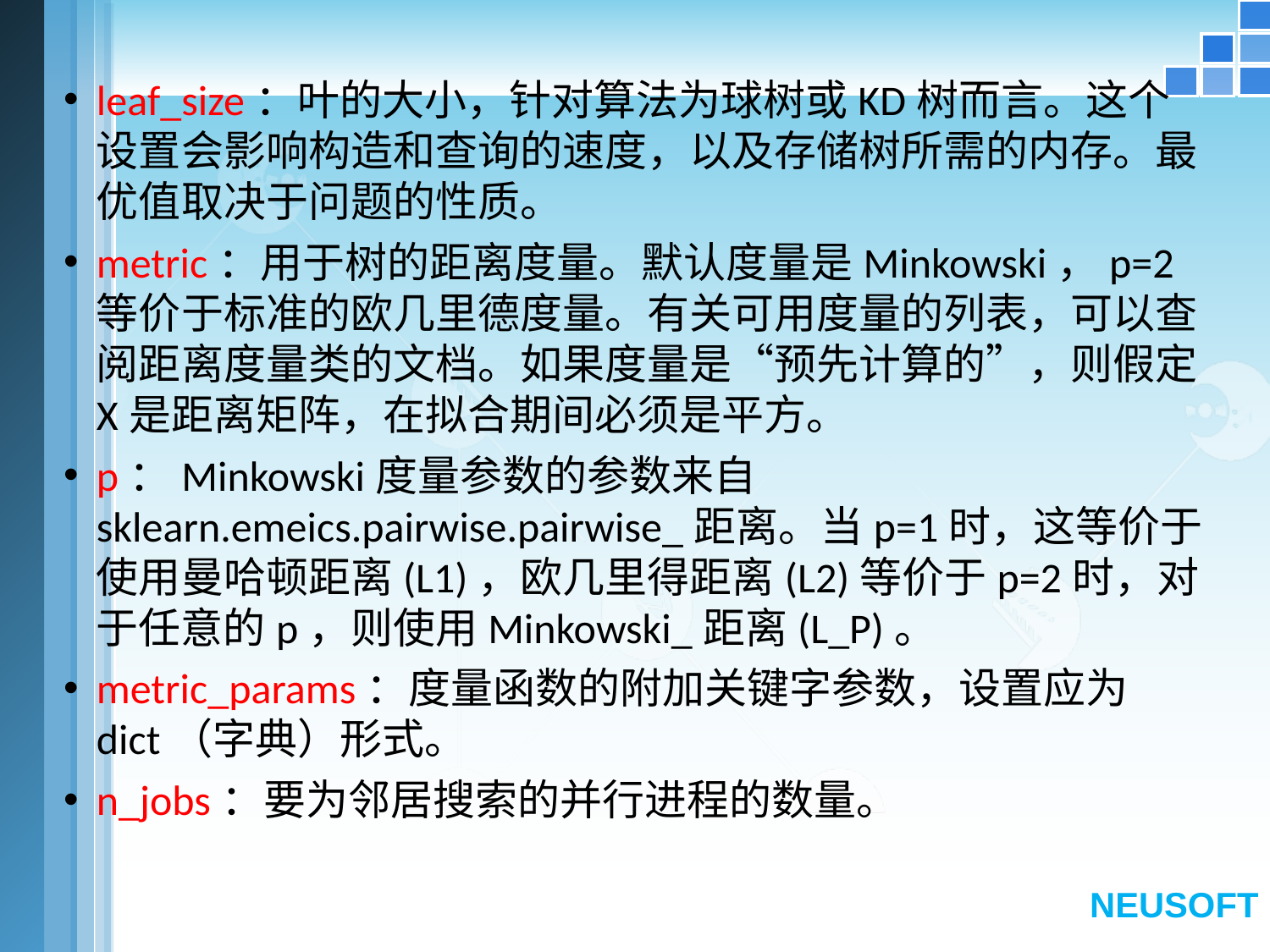

leaf_size：叶的大小，针对算法为球树或KD树而言。这个设置会影响构造和查询的速度，以及存储树所需的内存。最优值取决于问题的性质。
metric：用于树的距离度量。默认度量是Minkowski，p=2等价于标准的欧几里德度量。有关可用度量的列表，可以查阅距离度量类的文档。如果度量是“预先计算的”，则假定X是距离矩阵，在拟合期间必须是平方。
p：Minkowski度量参数的参数来自sklearn.emeics.pairwise.pairwise_距离。当p=1时，这等价于使用曼哈顿距离(L1)，欧几里得距离(L2)等价于p=2时，对于任意的p，则使用Minkowski_距离(L_P)。
metric_params：度量函数的附加关键字参数，设置应为dict（字典）形式。
n_jobs：要为邻居搜索的并行进程的数量。